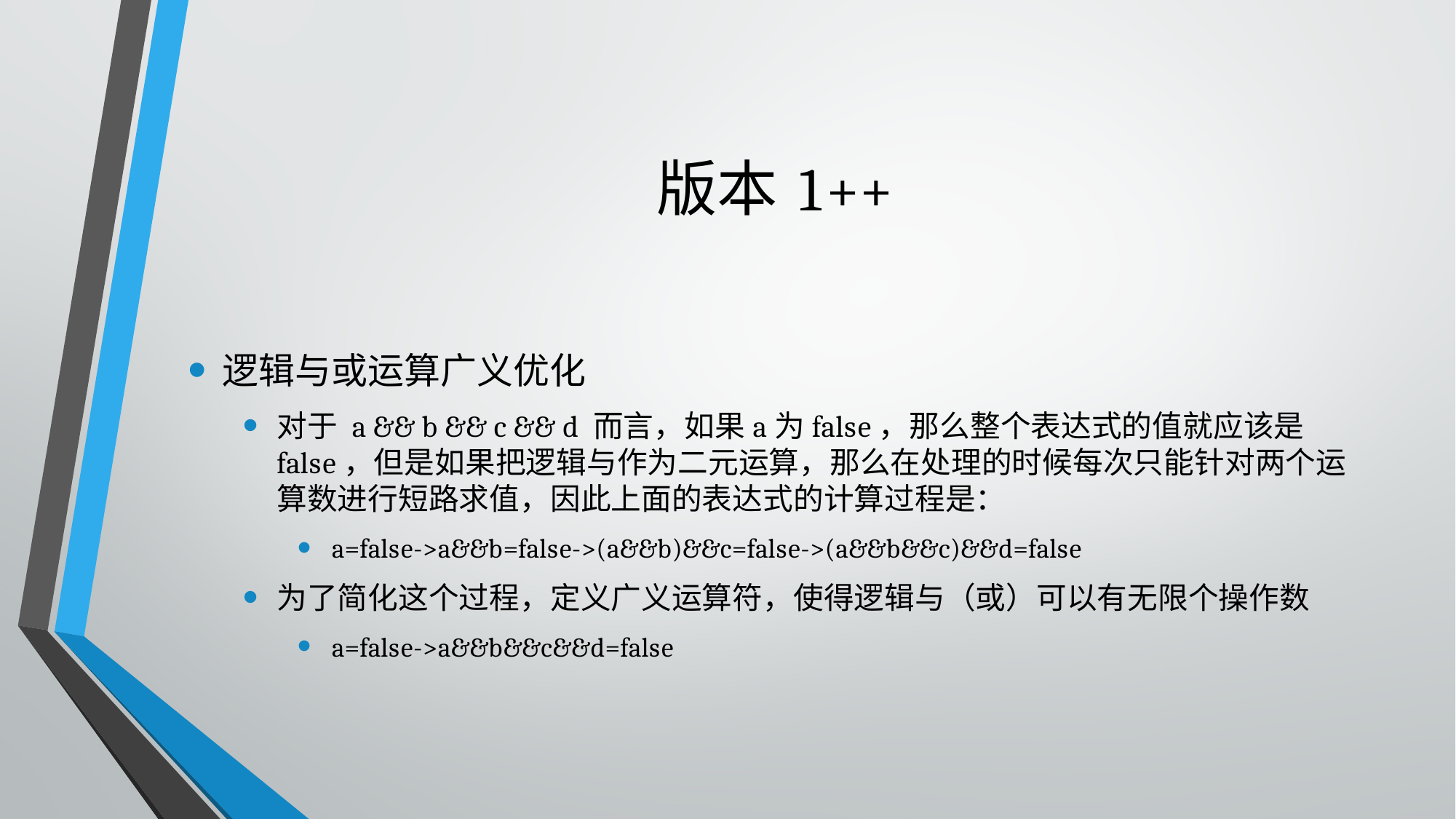

# 版本1++
逻辑与或运算广义优化
对于 a && b && c && d 而言，如果a为false，那么整个表达式的值就应该是false，但是如果把逻辑与作为二元运算，那么在处理的时候每次只能针对两个运算数进行短路求值，因此上面的表达式的计算过程是：
a=false->a&&b=false->(a&&b)&&c=false->(a&&b&&c)&&d=false
为了简化这个过程，定义广义运算符，使得逻辑与（或）可以有无限个操作数
a=false->a&&b&&c&&d=false